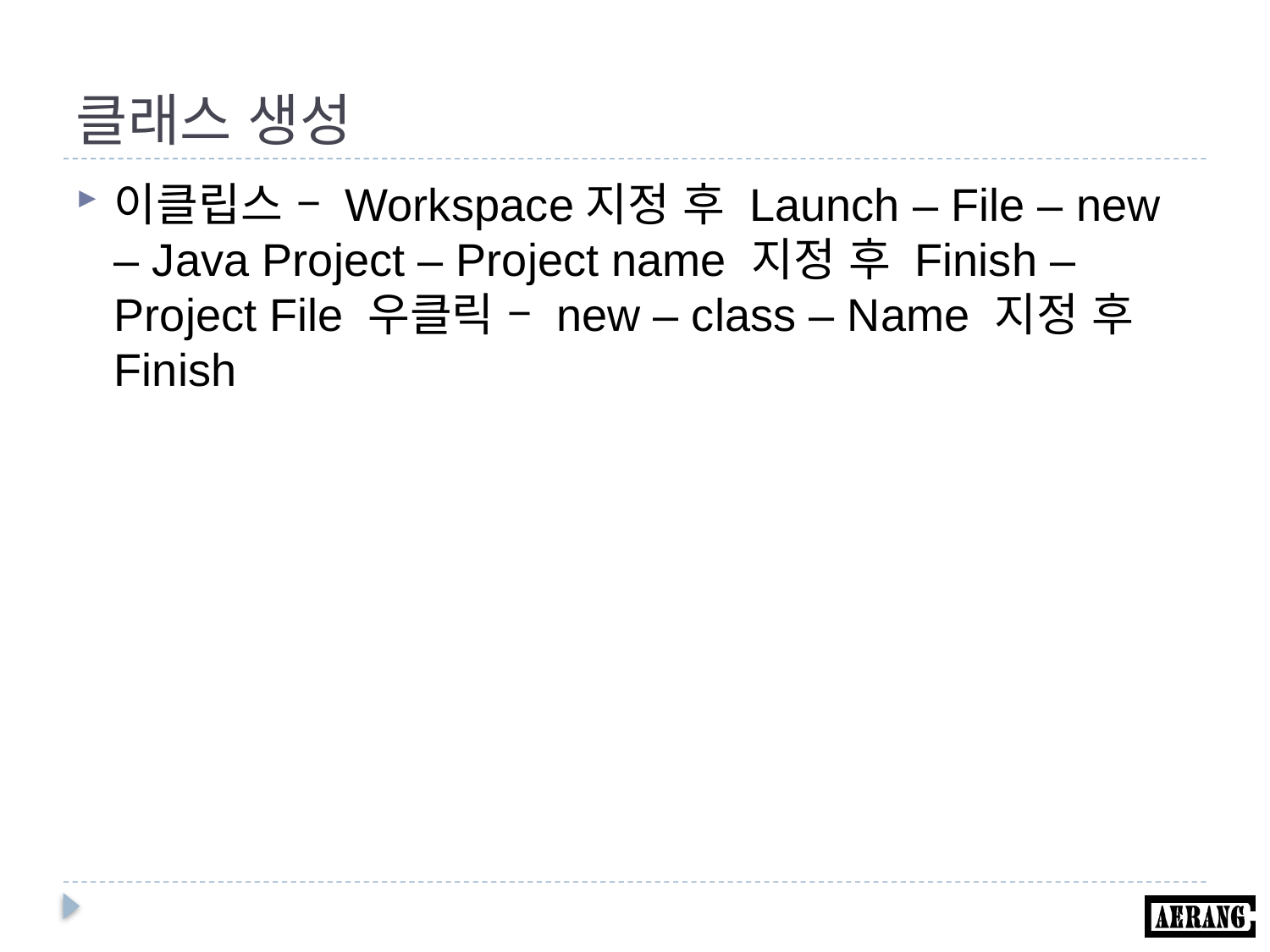

# 클래스 생성
이클립스 – Workspace지정 후 Launch – File – new – Java Project – Project name 지정 후 Finish – Project File 우클릭 – new – class – Name 지정 후 Finish